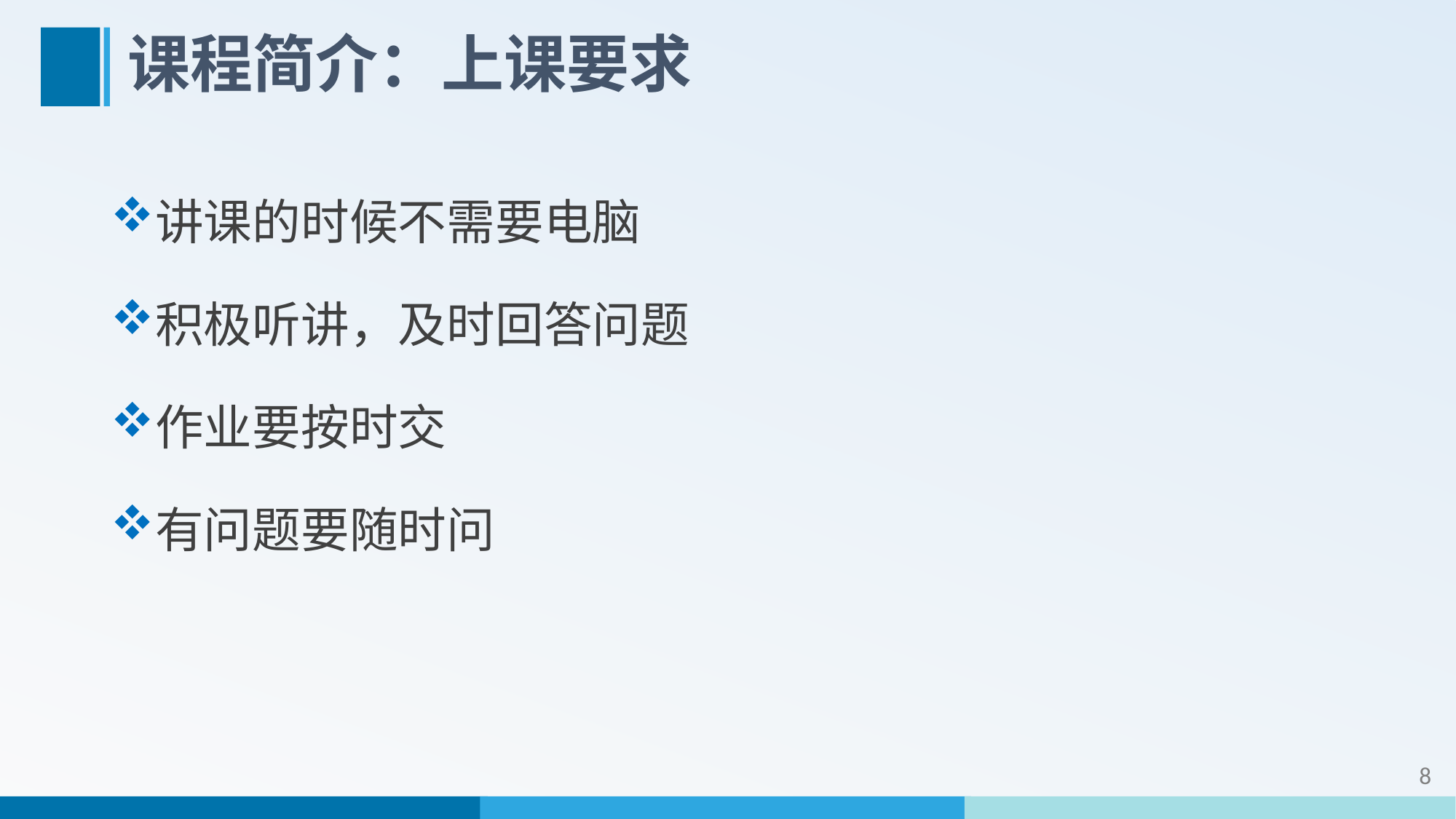

# 课程简介：上课要求
讲课的时候不需要电脑
积极听讲，及时回答问题
作业要按时交
有问题要随时问